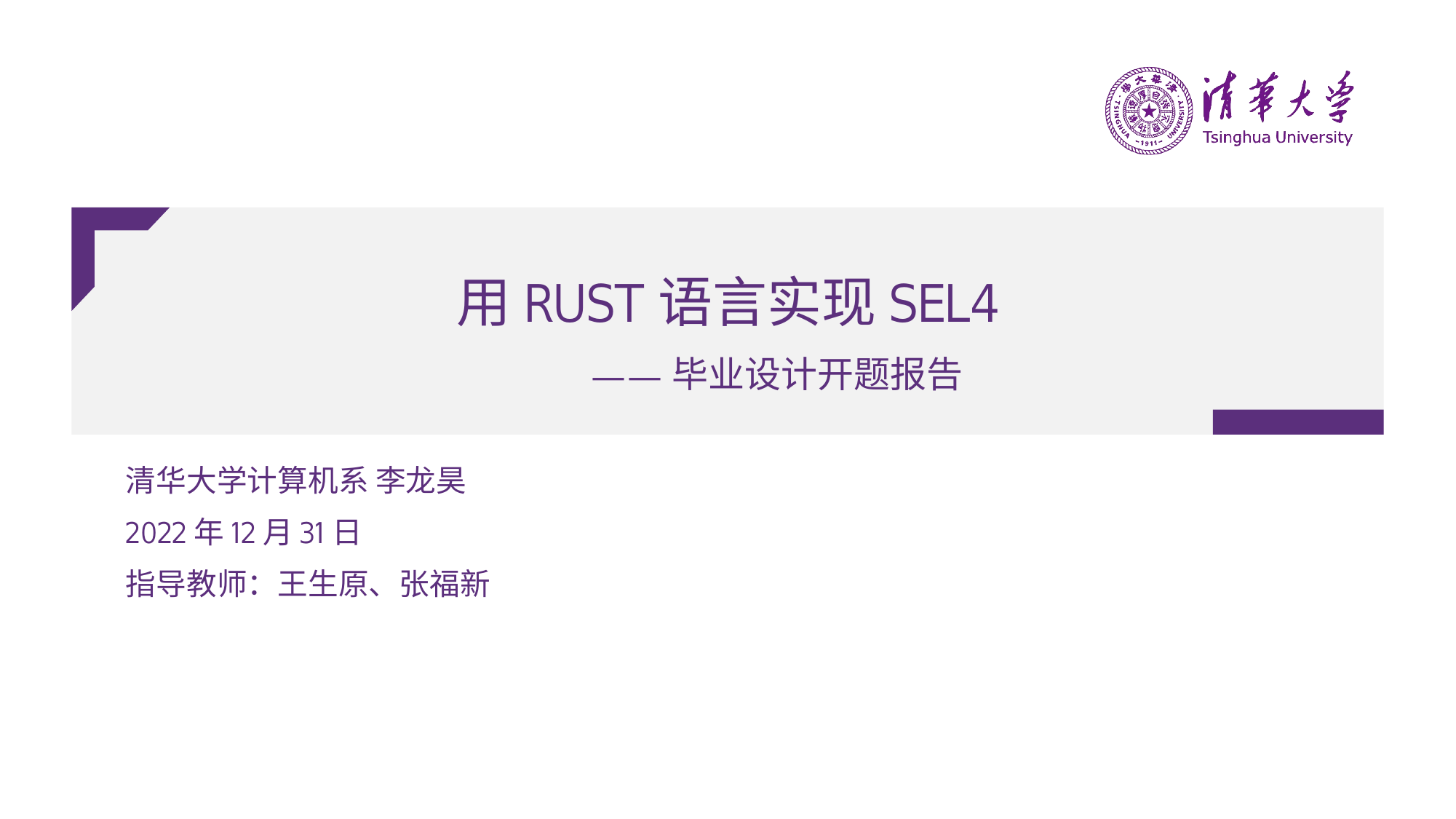

# 用rust语言实现sel4 ——毕业设计开题报告
清华大学计算机系 李龙昊
2022年12月31日
指导教师：王生原、张福新